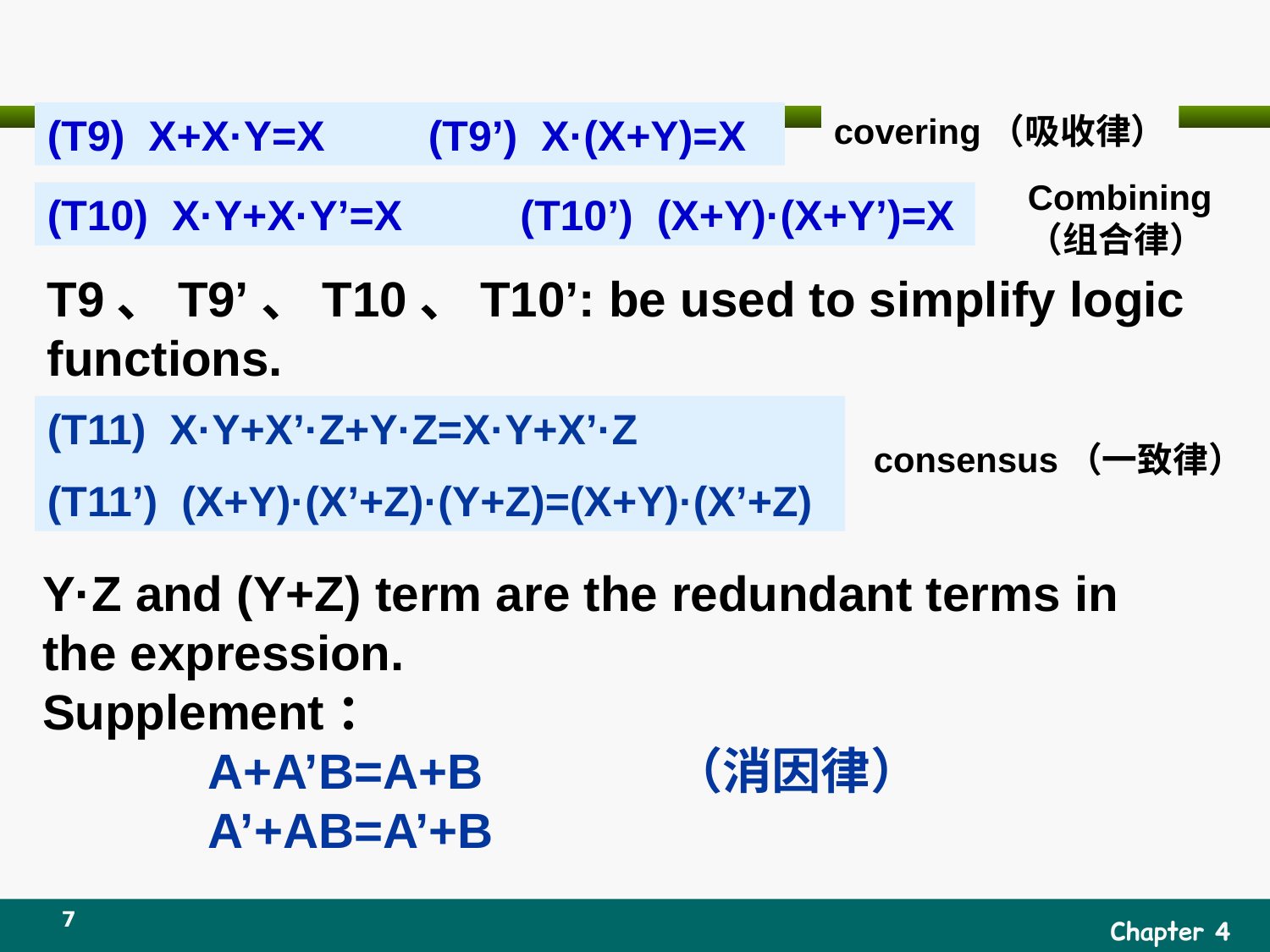

(T9)  X+X·Y=X 	(T9’)  X·(X+Y)=X
covering（吸收律）
Combining
（组合律）
(T10)  X·Y+X·Y’=X          (T10’)  (X+Y)·(X+Y’)=X
T9、T9’、T10、T10’: be used to simplify logic functions.
(T11)  X·Y+X’·Z+Y·Z=X·Y+X’·Z
(T11’)  (X+Y)·(X’+Z)·(Y+Z)=(X+Y)·(X’+Z)
consensus（一致律）
Y·Z and (Y+Z) term are the redundant terms in the expression.
Supplement：
            A+A’B=A+B             （消因律）
            A’+AB=A’+B
7
Chapter 4